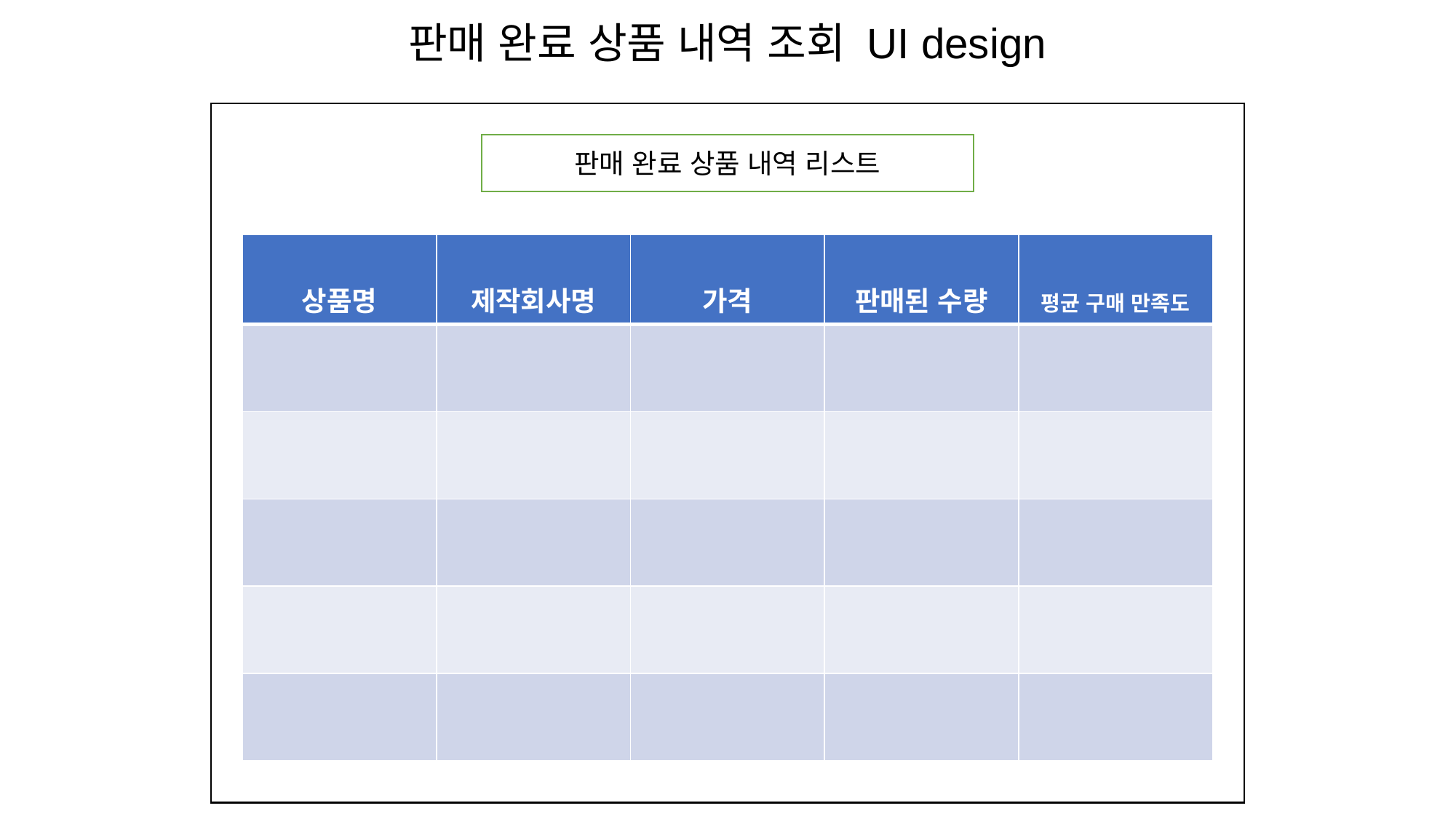

판매 완료 상품 내역 조회 UI design

판매 완료 상품 내역 리스트
| 상품명 | 제작회사명 | 가격 | 판매된 수량 | 평균 구매 만족도 |
| --- | --- | --- | --- | --- |
|  |  |  |  |  |
|  |  |  |  |  |
|  |  |  |  |  |
|  |  |  |  |  |
|  |  |  |  |  |